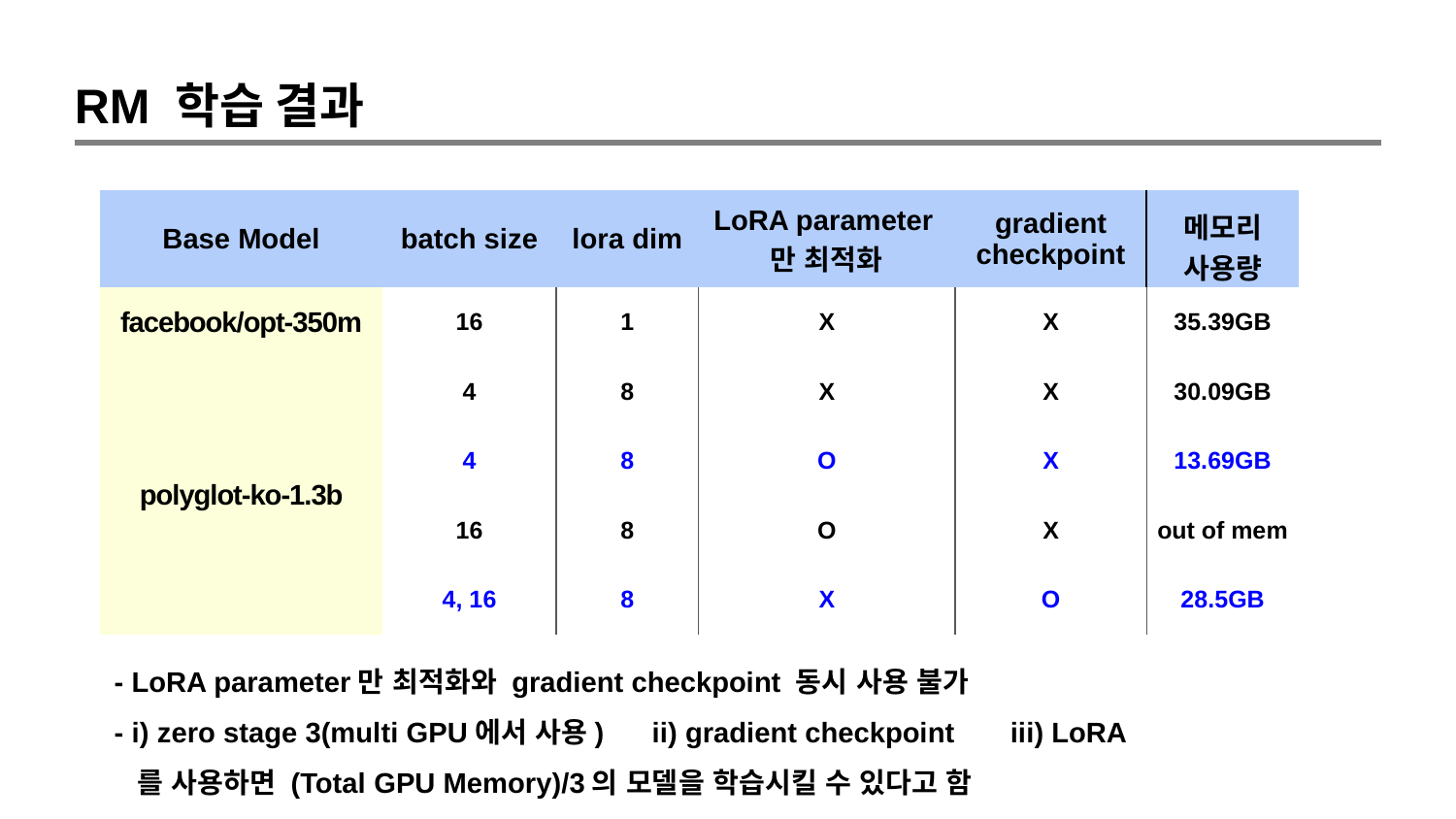

RM 학습 결과
| Base Model | batch size | lora dim | LoRA parameter만 최적화 | gradient checkpoint | 메모리 사용량 |
| --- | --- | --- | --- | --- | --- |
| facebook/opt-350m | 16 | 1 | X | X | 35.39GB |
| polyglot-ko-1.3b | 4 | 8 | X | X | 30.09GB |
|  | 4 | 8 | O | X | 13.69GB |
|  | 16 | 8 | O | X | out of mem |
|  | 4, 16 | 8 | X | O | 28.5GB |
- LoRA parameter만 최적화와 gradient checkpoint 동시 사용 불가
- i) zero stage 3(multi GPU에서 사용)      ii) gradient checkpoint       iii) LoRA
  를 사용하면 (Total GPU Memory)/3의 모델을 학습시킬 수 있다고 함